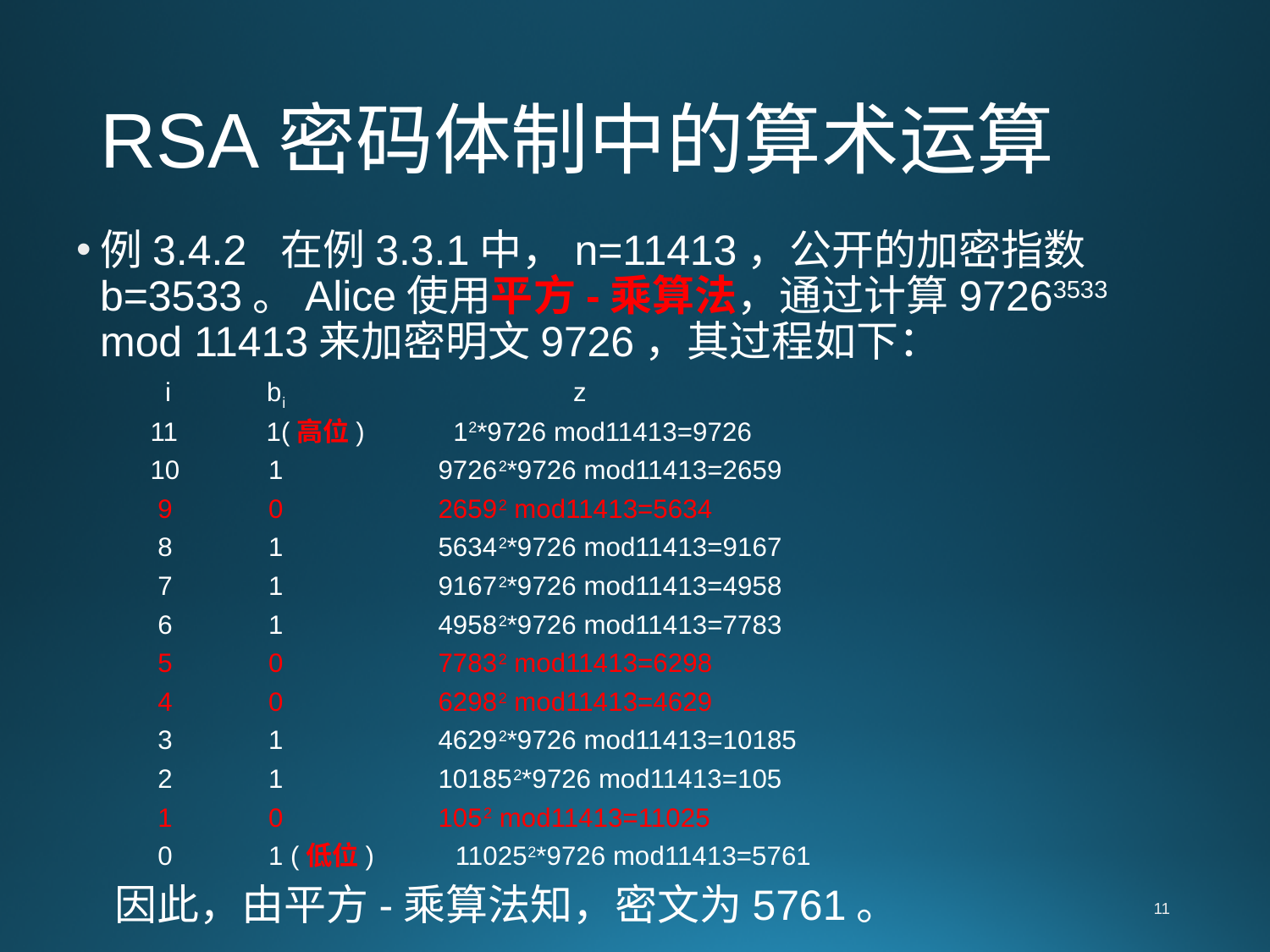

# RSA密码体制中的算术运算
例3.4.2  在例3.3.1中，n=11413，公开的加密指数b=3533。Alice使用平方-乘算法，通过计算97263533 mod 11413来加密明文9726，其过程如下：
            i             bi                                       z
          11            1(高位)            12*9726 mod11413=9726
          10            1                     97262*9726 mod11413=2659
           9             0                     26592 mod11413=5634
           8             1                     56342*9726 mod11413=9167
           7             1                     91672*9726 mod11413=4958
           6             1                     49582*9726 mod11413=7783
           5             0                     77832 mod11413=6298
           4             0                     62982 mod11413=4629
           3             1                     46292*9726 mod11413=10185
           2             1                     101852*9726 mod11413=105
           1             0                     1052 mod11413=11025
           0             1 (低位)           110252*9726 mod11413=5761
   因此，由平方-乘算法知，密文为5761。
11